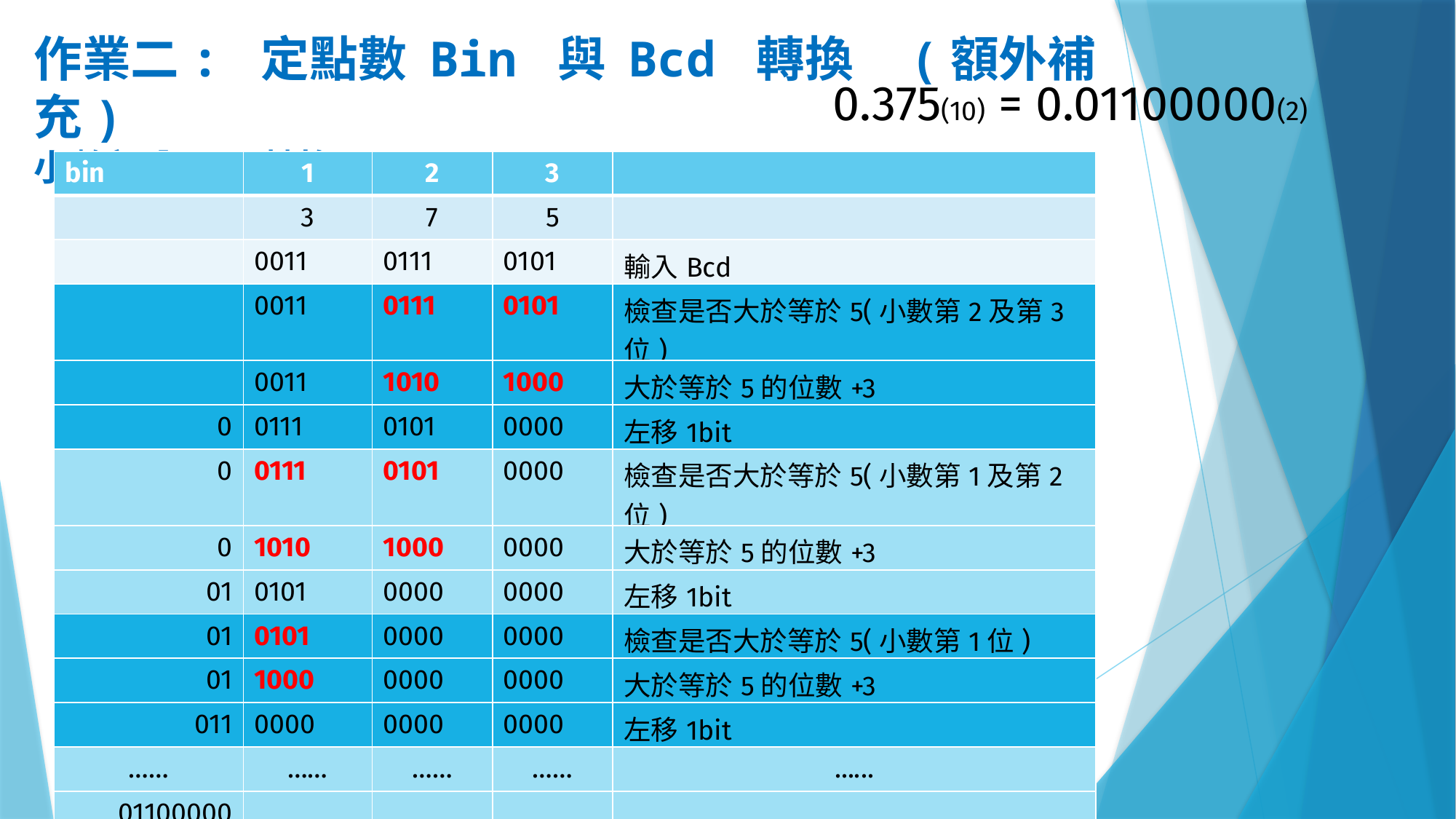

# 作業二: 定點數 Bin 與 Bcd 轉換    (額外補充) 小數部分Bcd轉換至Bin
0.375(10) = 0.01100000(2)
| bin | 1 | 2 | 3 |  |
| --- | --- | --- | --- | --- |
|  | 3 | 7 | 5 |  |
|  | 0011 | 0111 | 0101 | 輸入Bcd |
|  | 0011 | 0111 | 0101 | 檢查是否大於等於5(小數第2及第3位) |
|  | 0011 | 1010 | 1000 | 大於等於5的位數+3 |
| 0 | 0111 | 0101 | 0000 | 左移1bit |
| 0 | 0111 | 0101 | 0000 | 檢查是否大於等於5(小數第1及第2位) |
| 0 | 1010 | 1000 | 0000 | 大於等於5的位數+3 |
| 01 | 0101 | 0000 | 0000 | 左移1bit |
| 01 | 0101 | 0000 | 0000 | 檢查是否大於等於5(小數第1位) |
| 01 | 1000 | 0000 | 0000 | 大於等於5的位數+3 |
| 011 | 0000 | 0000 | 0000 | 左移1bit |
| …… | …… | …… | …… | ...... |
| 01100000 |  |  |  |  |